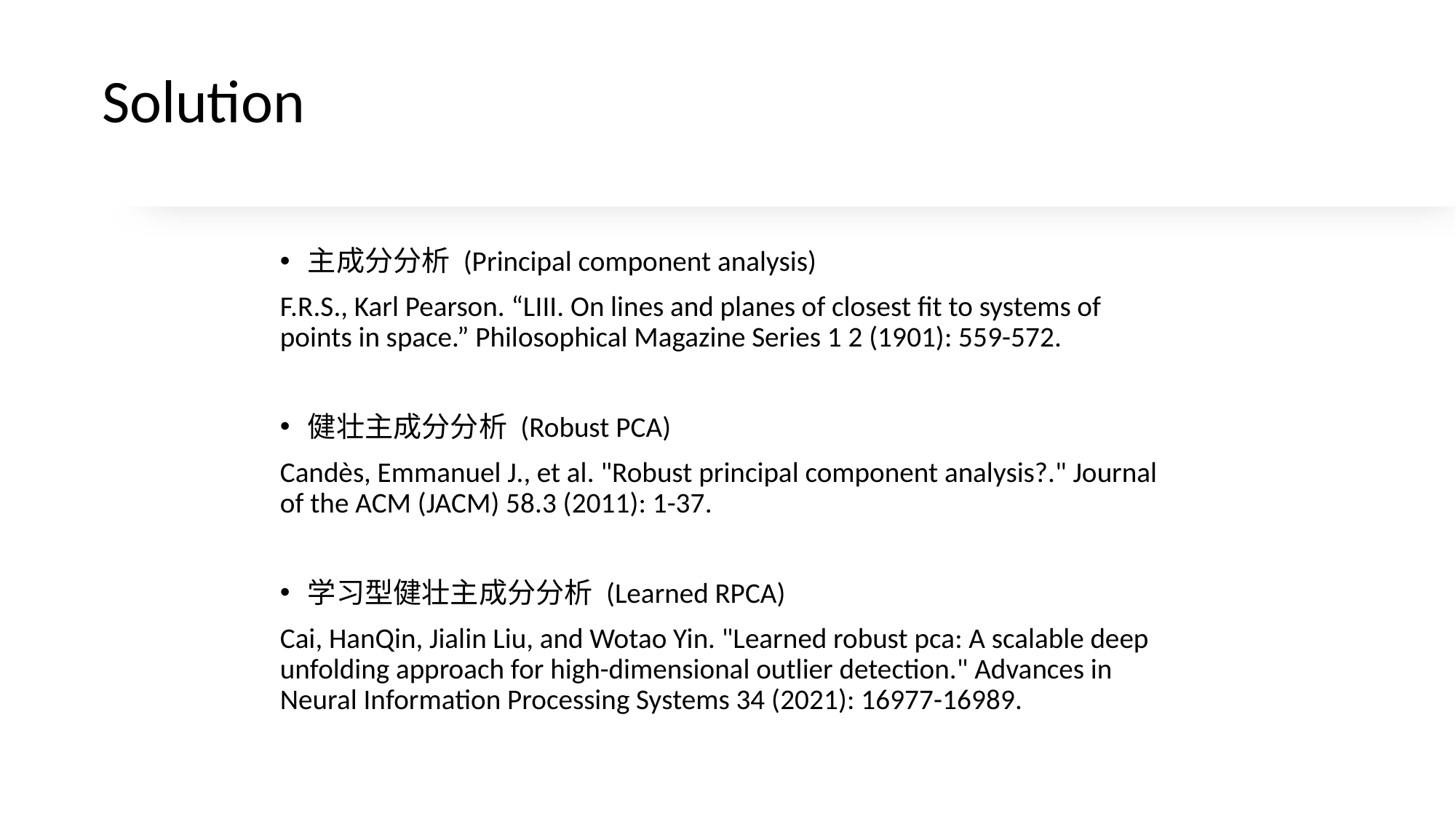

# Solution
主成分分析 (Principal component analysis)
F.R.S., Karl Pearson. “LIII. On lines and planes of closest fit to systems of points in space.” Philosophical Magazine Series 1 2 (1901): 559-572.

健壮主成分分析 (Robust PCA)
Candès, Emmanuel J., et al. "Robust principal component analysis?." Journal of the ACM (JACM) 58.3 (2011): 1-37.

学习型健壮主成分分析 (Learned RPCA)
Cai, HanQin, Jialin Liu, and Wotao Yin. "Learned robust pca: A scalable deep unfolding approach for high-dimensional outlier detection." Advances in Neural Information Processing Systems 34 (2021): 16977-16989.